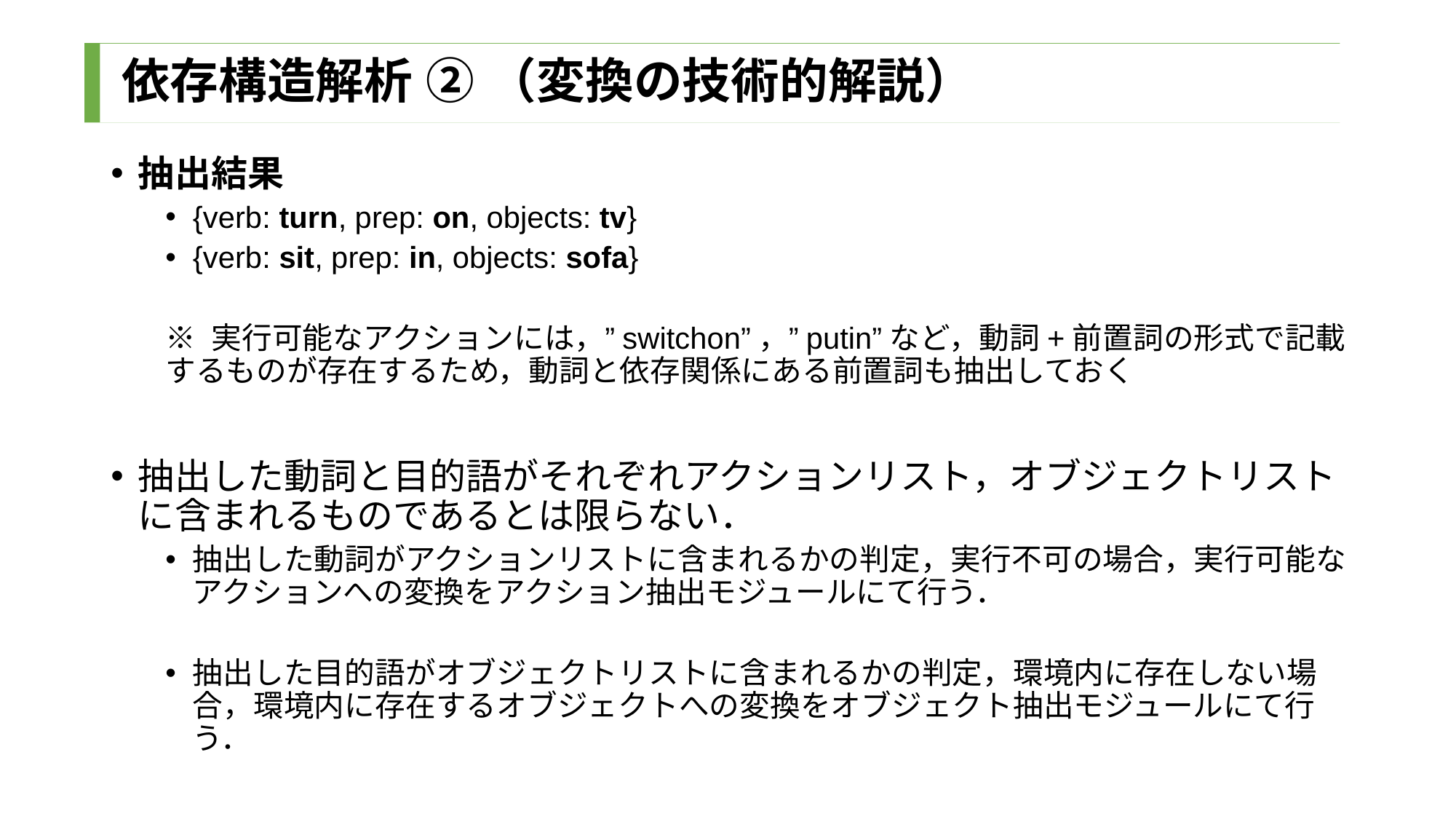

# 依存構造解析 ② （変換の技術的解説）
抽出結果
{verb: turn, prep: on, objects: tv}
{verb: sit, prep: in, objects: sofa}

※ 実行可能なアクションには，”switchon”，”putin”など，動詞+前置詞の形式で記載するものが存在するため，動詞と依存関係にある前置詞も抽出しておく

抽出した動詞と目的語がそれぞれアクションリスト，オブジェクトリストに含まれるものであるとは限らない．
抽出した動詞がアクションリストに含まれるかの判定，実行不可の場合，実行可能なアクションへの変換をアクション抽出モジュールにて行う．

抽出した目的語がオブジェクトリストに含まれるかの判定，環境内に存在しない場合，環境内に存在するオブジェクトへの変換をオブジェクト抽出モジュールにて行う．